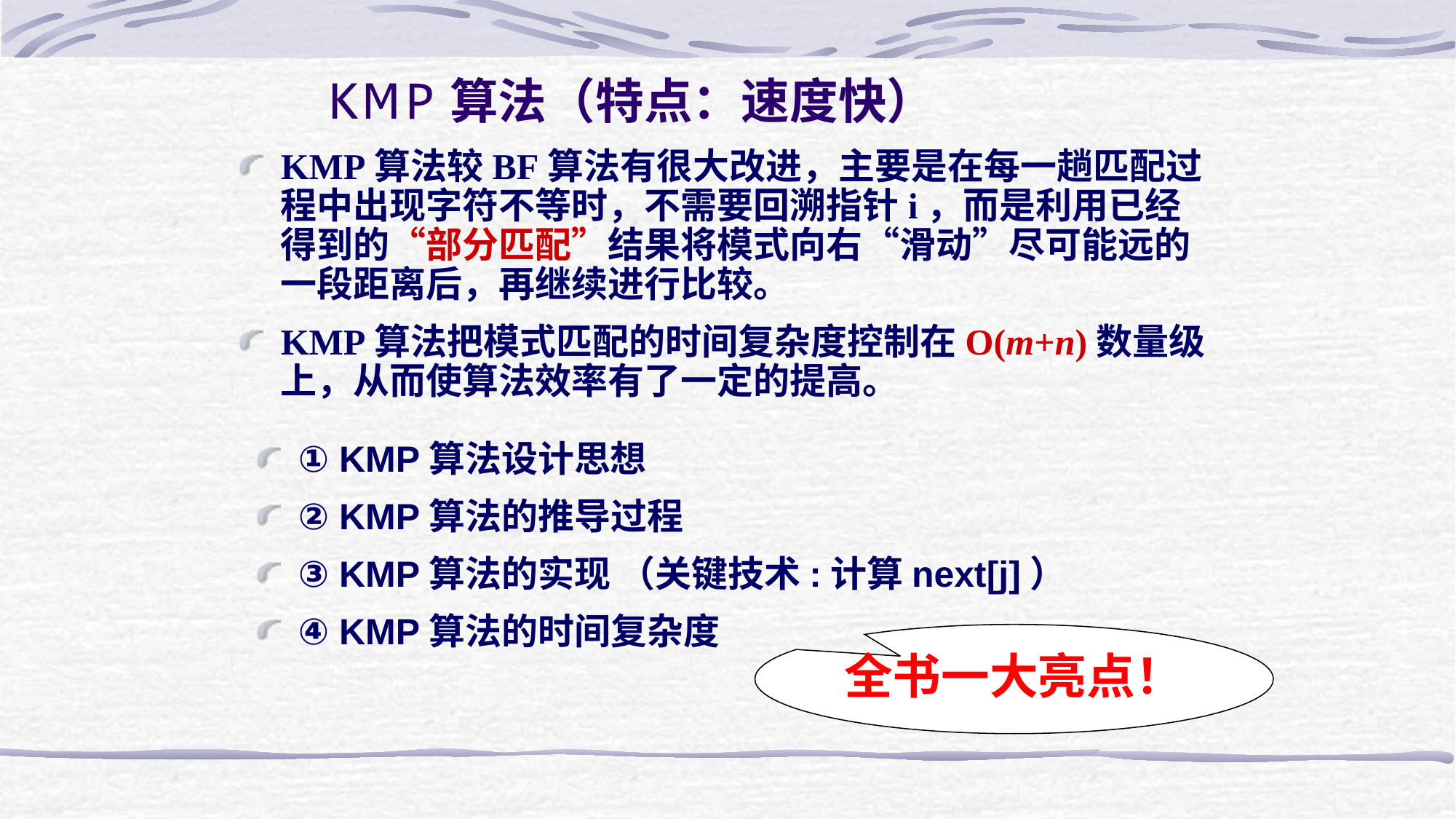

# KMP算法（特点：速度快）
KMP算法较BF算法有很大改进，主要是在每一趟匹配过程中出现字符不等时，不需要回溯指针i，而是利用已经得到的“部分匹配”结果将模式向右“滑动”尽可能远的一段距离后，再继续进行比较。
KMP算法把模式匹配的时间复杂度控制在O(m+n)数量级上，从而使算法效率有了一定的提高。
① KMP算法设计思想
② KMP算法的推导过程
③ KMP算法的实现 （关键技术:计算next[j]）
④ KMP算法的时间复杂度
全书一大亮点！
16